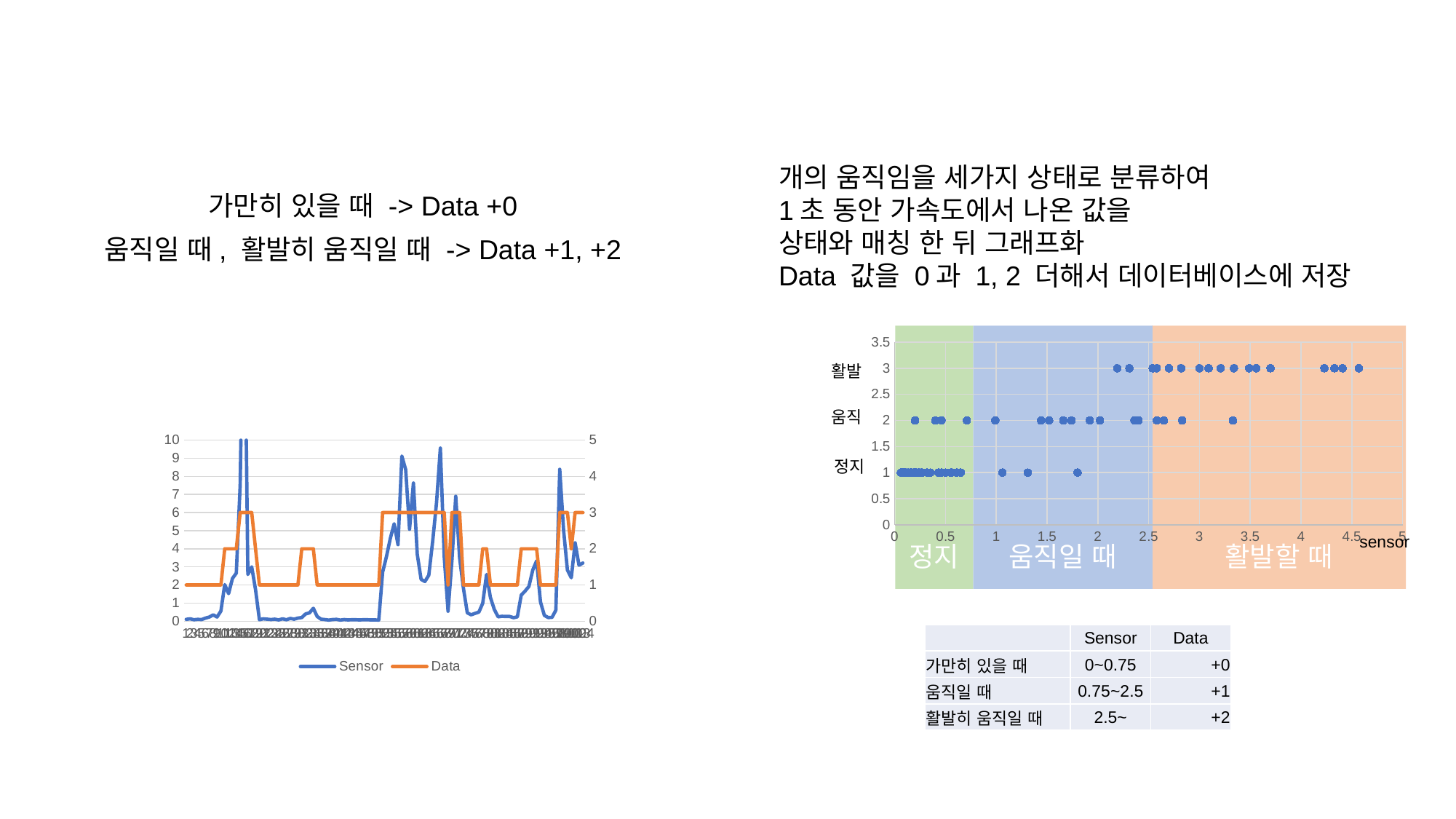

개의 움직임을 세가지 상태로 분류하여
1초 동안 가속도에서 나온 값을
상태와 매칭 한 뒤 그래프화
Data 값을 0과 1, 2 더해서 데이터베이스에 저장
가만히 있을 때 -> Data +0
움직일 때, 활발히 움직일 때 -> Data +1, +2

정지

움직일 때

활발할 때

### Chart

| Category |  |
|---|---|
활발
움직

### Chart

| Category | Sensor | Data |
|---|---|---|
정지
sensor
|  | Sensor | Data |
| --- | --- | --- |
| 가만히 있을 때 | 0~0.75 | +0 |
| 움직일 때 | 0.75~2.5 | +1 |
| 활발히 움직일 때 | 2.5~ | +2 |